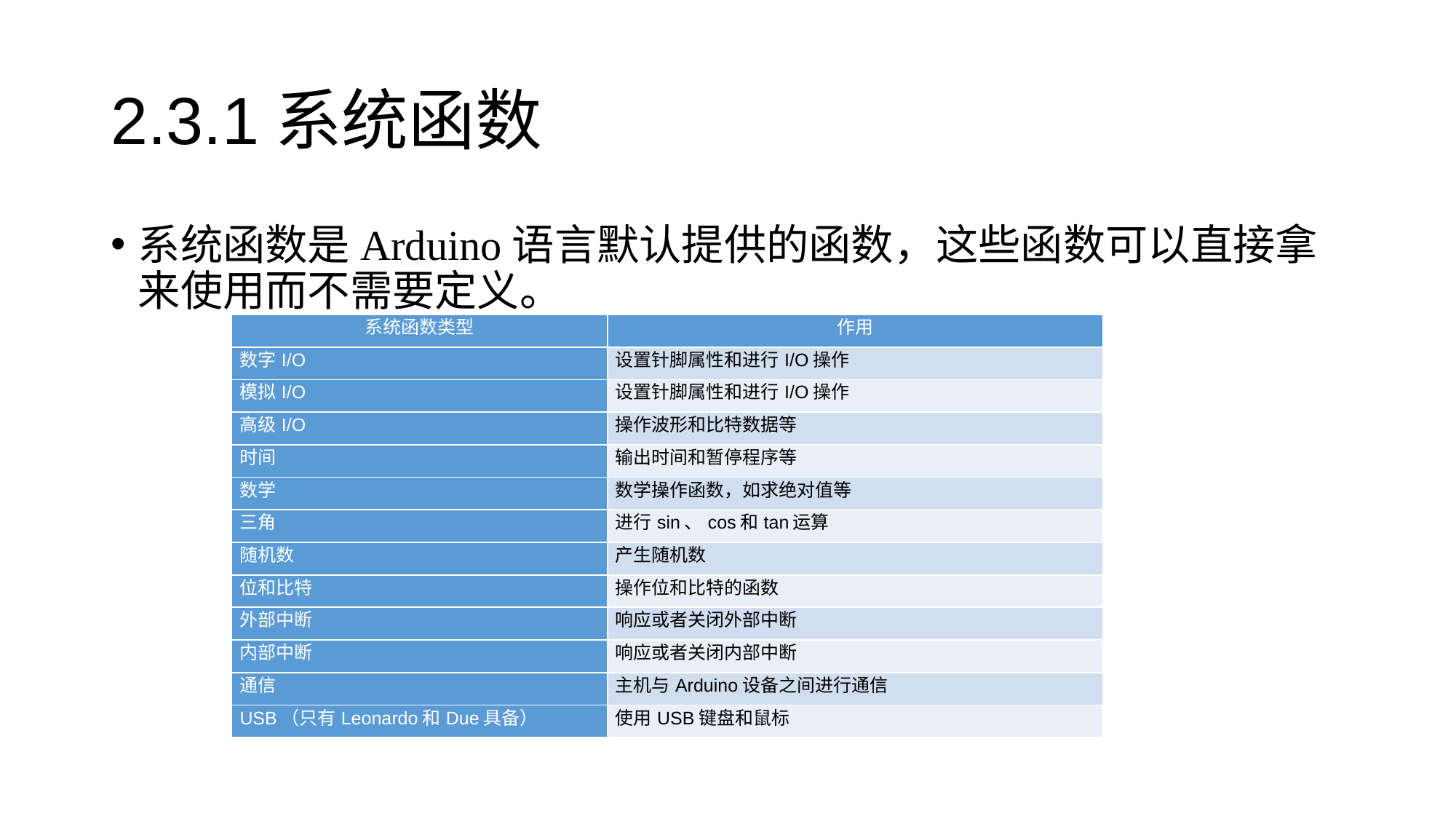

# 2.3.1系统函数
系统函数是Arduino语言默认提供的函数，这些函数可以直接拿来使用而不需要定义。

| 系统函数类型 | 作用 |
| --- | --- |
| 数字I/O | 设置针脚属性和进行I/O操作 |
| 模拟I/O | 设置针脚属性和进行I/O操作 |
| 高级I/O | 操作波形和比特数据等 |
| 时间 | 输出时间和暂停程序等 |
| 数学 | 数学操作函数，如求绝对值等 |
| 三角 | 进行sin、cos和tan运算 |
| 随机数 | 产生随机数 |
| 位和比特 | 操作位和比特的函数 |
| 外部中断 | 响应或者关闭外部中断 |
| 内部中断 | 响应或者关闭内部中断 |
| 通信 | 主机与Arduino设备之间进行通信 |
| USB（只有Leonardo和Due具备） | 使用USB键盘和鼠标 |